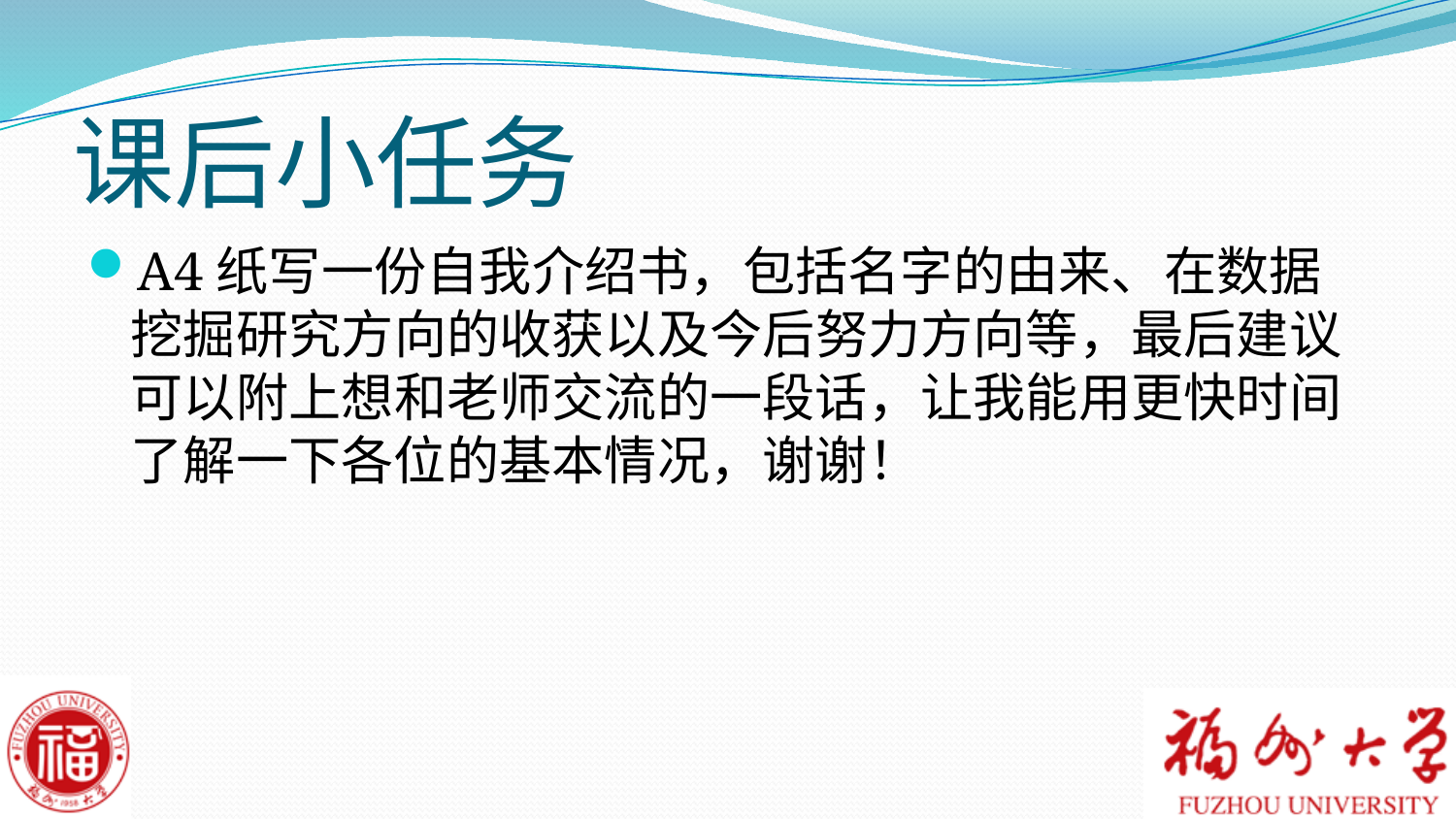

# 课后小任务
A4纸写一份自我介绍书，包括名字的由来、在数据挖掘研究方向的收获以及今后努力方向等，最后建议可以附上想和老师交流的一段话，让我能用更快时间了解一下各位的基本情况，谢谢！